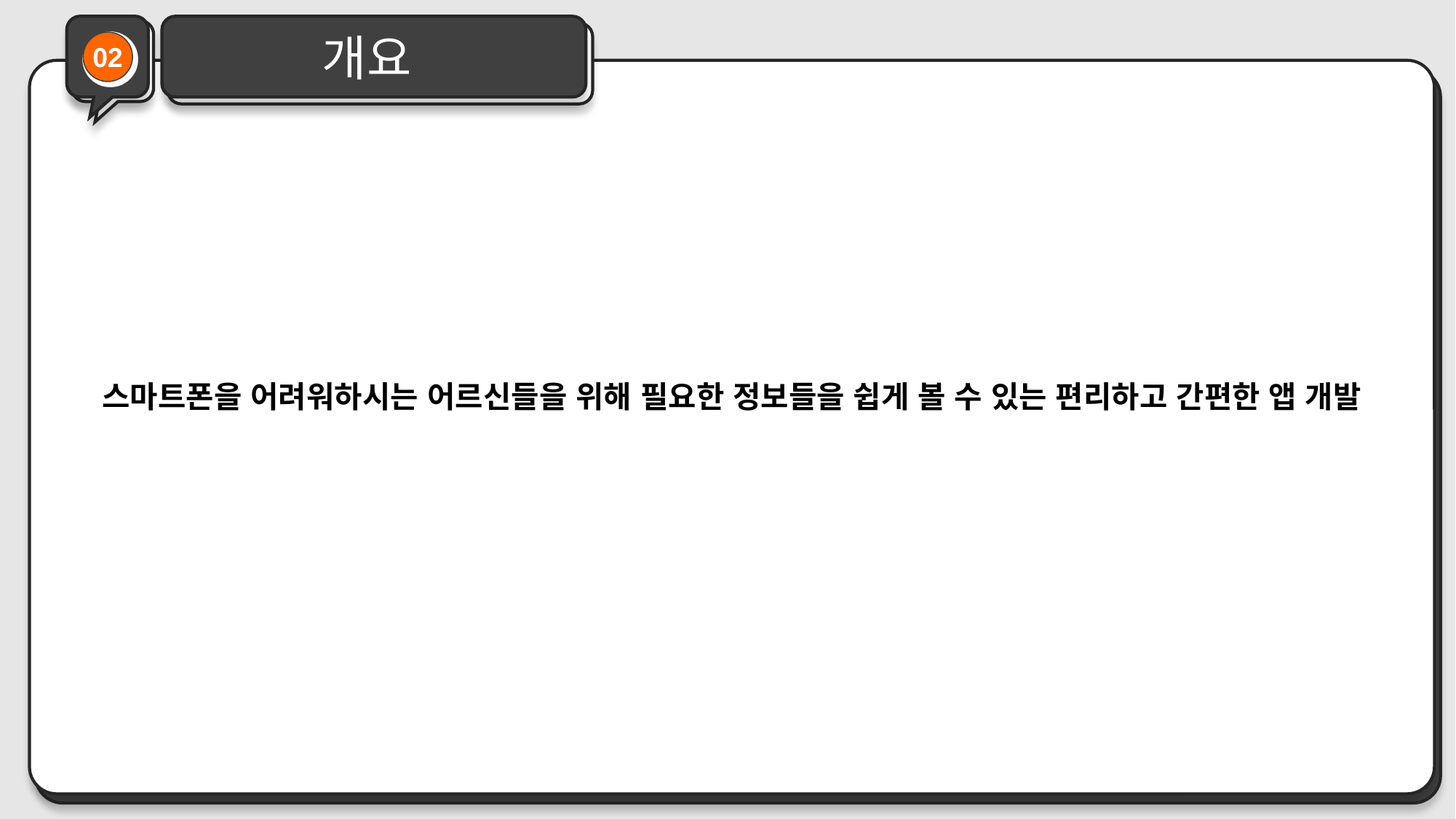

개요

02

스마트폰을 어려워하시는 어르신들을 위해 필요한 정보들을 쉽게 볼 수 있는 편리하고 간편한 앱 개발